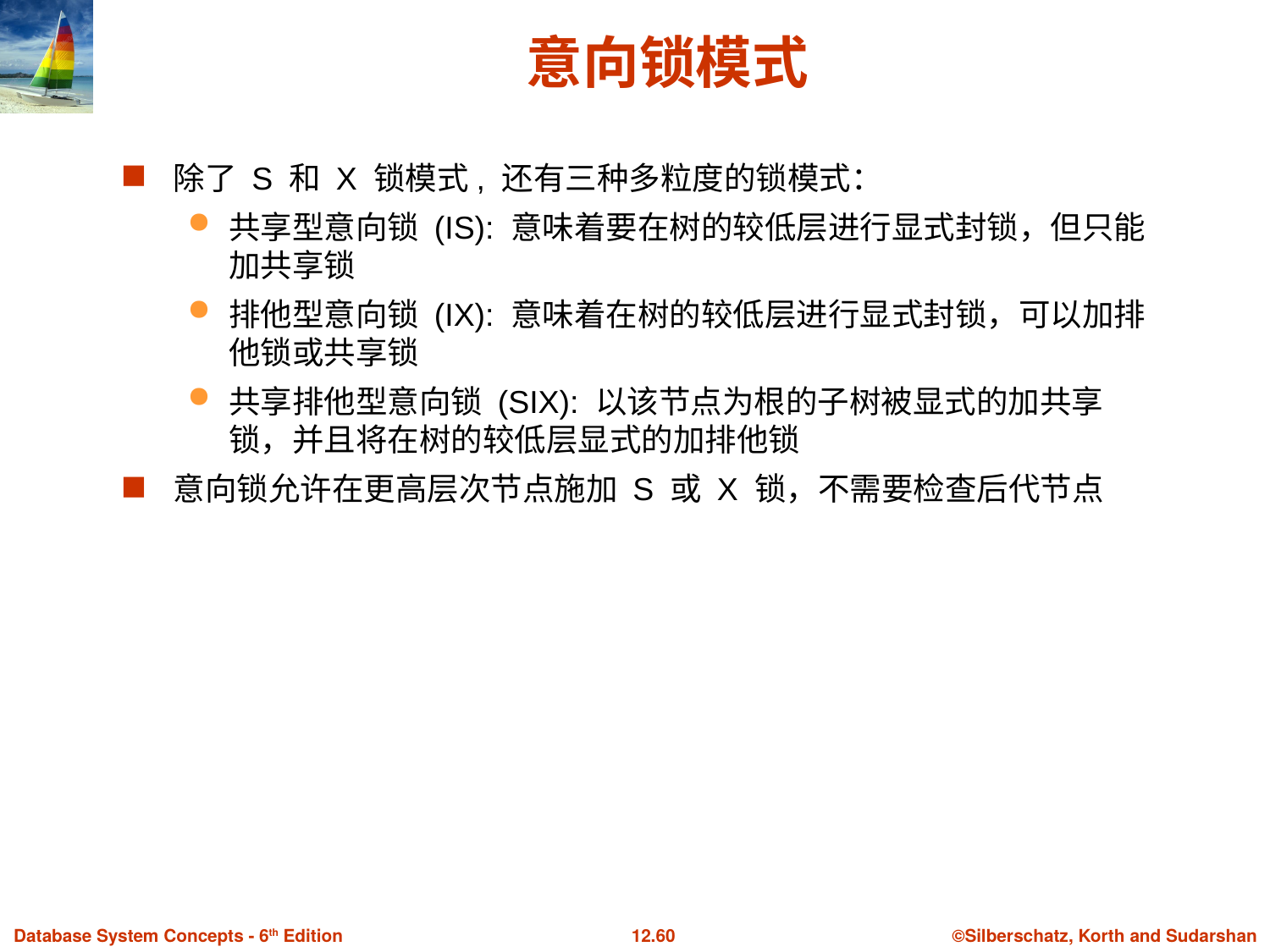

除了 S 和 X 锁模式, 还有三种多粒度的锁模式：
共享型意向锁 (IS): 意味着要在树的较低层进行显式封锁，但只能加共享锁
排他型意向锁 (IX): 意味着在树的较低层进行显式封锁，可以加排他锁或共享锁
共享排他型意向锁 (SIX): 以该节点为根的子树被显式的加共享锁，并且将在树的较低层显式的加排他锁
意向锁允许在更高层次节点施加 S 或 X 锁，不需要检查后代节点
# 意向锁模式